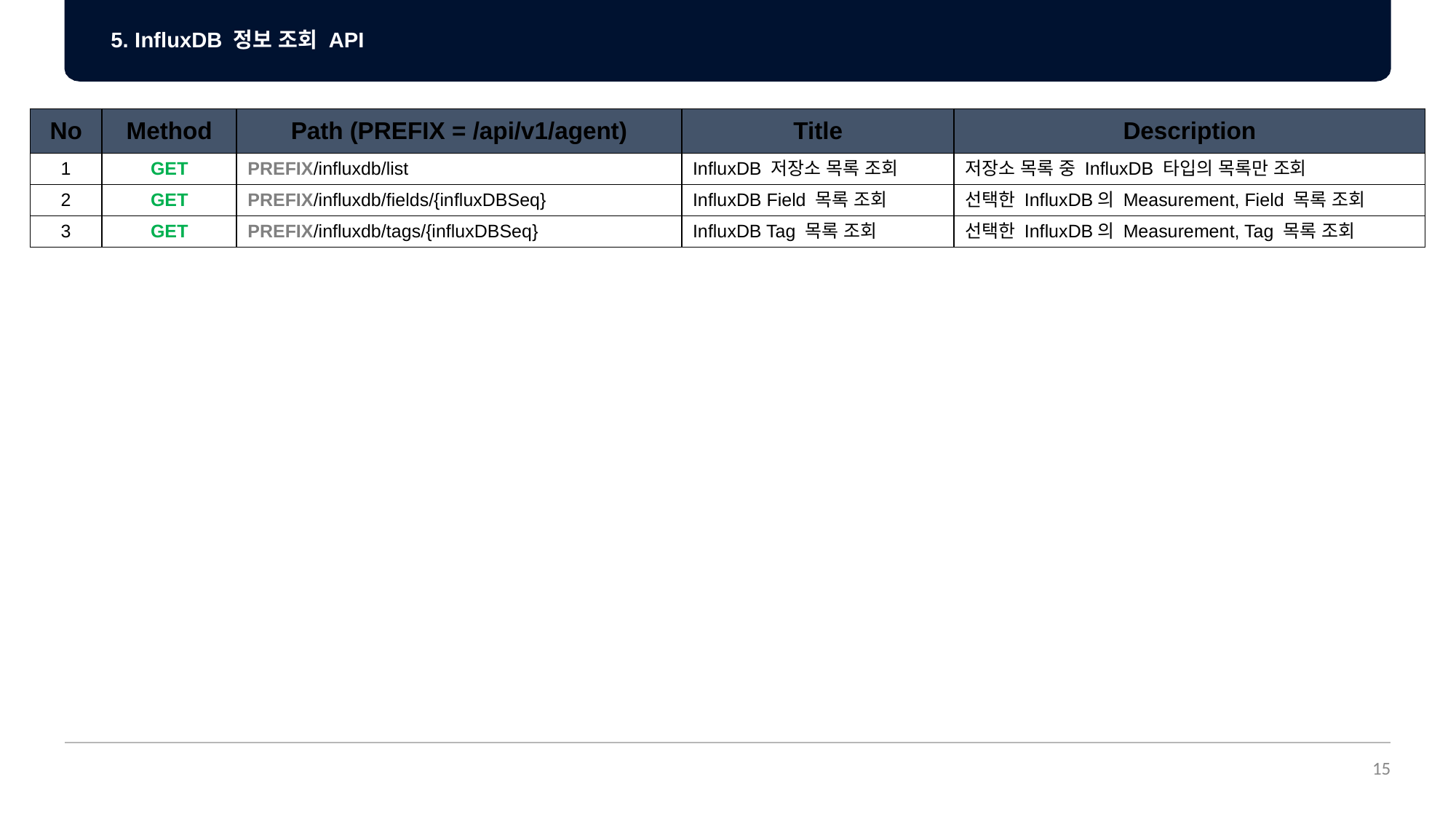

# 5. InfluxDB 정보 조회 API
| No | Method | Path (PREFIX = /api/v1/agent) | Title | Description |
| --- | --- | --- | --- | --- |
| 1 | GET | PREFIX/influxdb/list | InfluxDB 저장소 목록 조회 | 저장소 목록 중 InfluxDB 타입의 목록만 조회 |
| 2 | GET | PREFIX/influxdb/fields/{influxDBSeq} | InfluxDB Field 목록 조회 | 선택한 InfluxDB의 Measurement, Field 목록 조회 |
| 3 | GET | PREFIX/influxdb/tags/{influxDBSeq} | InfluxDB Tag 목록 조회 | 선택한 InfluxDB의 Measurement, Tag 목록 조회 |